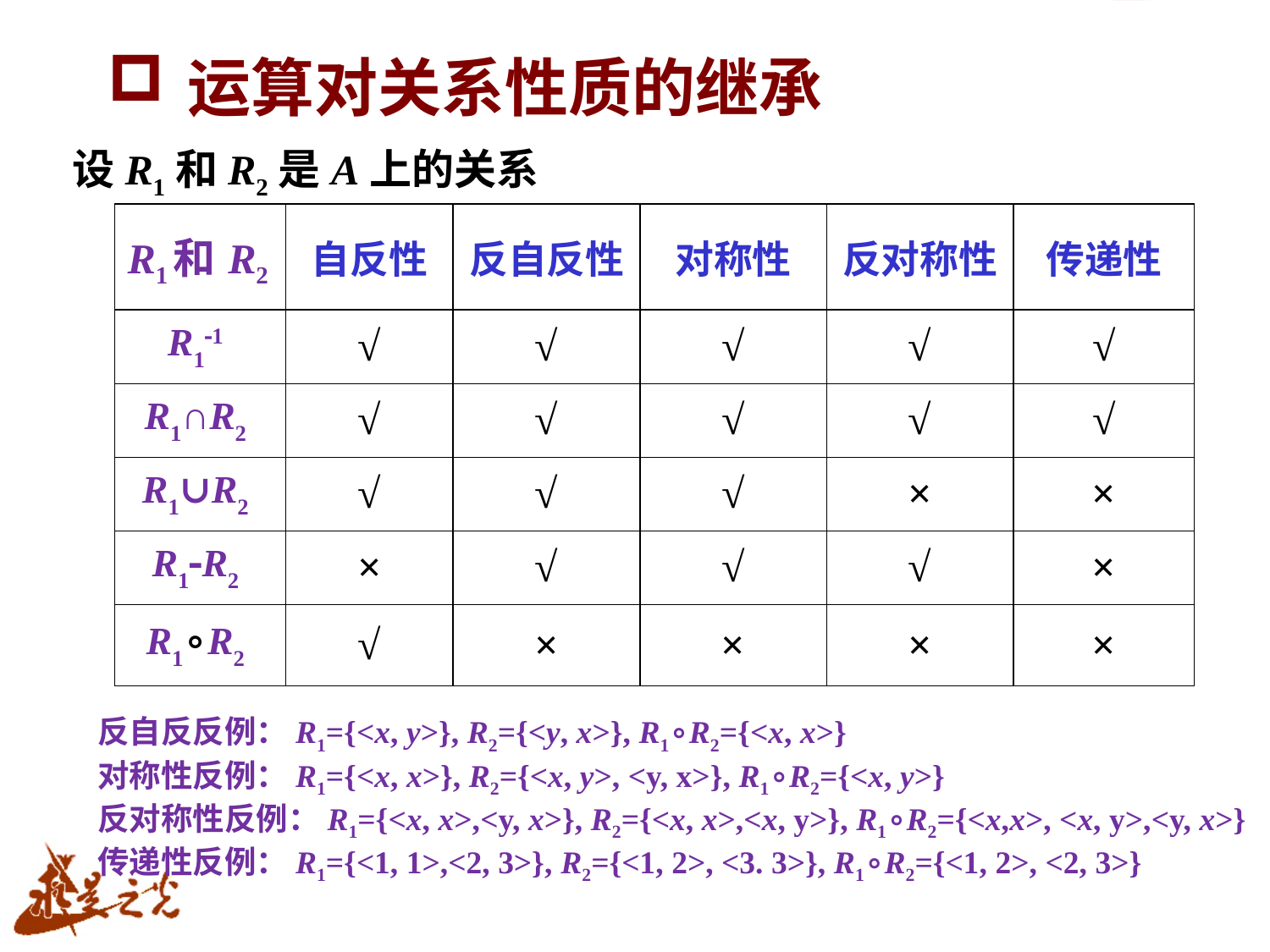

# 运算对关系性质的继承
设R1和R2是A上的关系
| R1和R2 | 自反性 | 反自反性 | 对称性 | 反对称性 | 传递性 |
| --- | --- | --- | --- | --- | --- |
| R1−1 | √ | √ | √ | √ | √ |
| R1∩R2 | √ | √ | √ | √ | √ |
| R1∪R2 | √ | √ | √ | × | × |
| R1−R2 | × | √ | √ | √ | × |
| R1∘R2 | √ | × | × | × | × |
反自反反例：R1={<x, y>}, R2={<y, x>}, R1∘R2={<x, x>}
对称性反例：R1={<x, x>}, R2={<x, y>, <y, x>}, R1∘R2={<x, y>}
反对称性反例：R1={<x, x>,<y, x>}, R2={<x, x>,<x, y>}, R1∘R2={<x,x>, <x, y>,<y, x>}
传递性反例：R1={<1, 1>,<2, 3>}, R2={<1, 2>, <3. 3>}, R1∘R2={<1, 2>, <2, 3>}
12